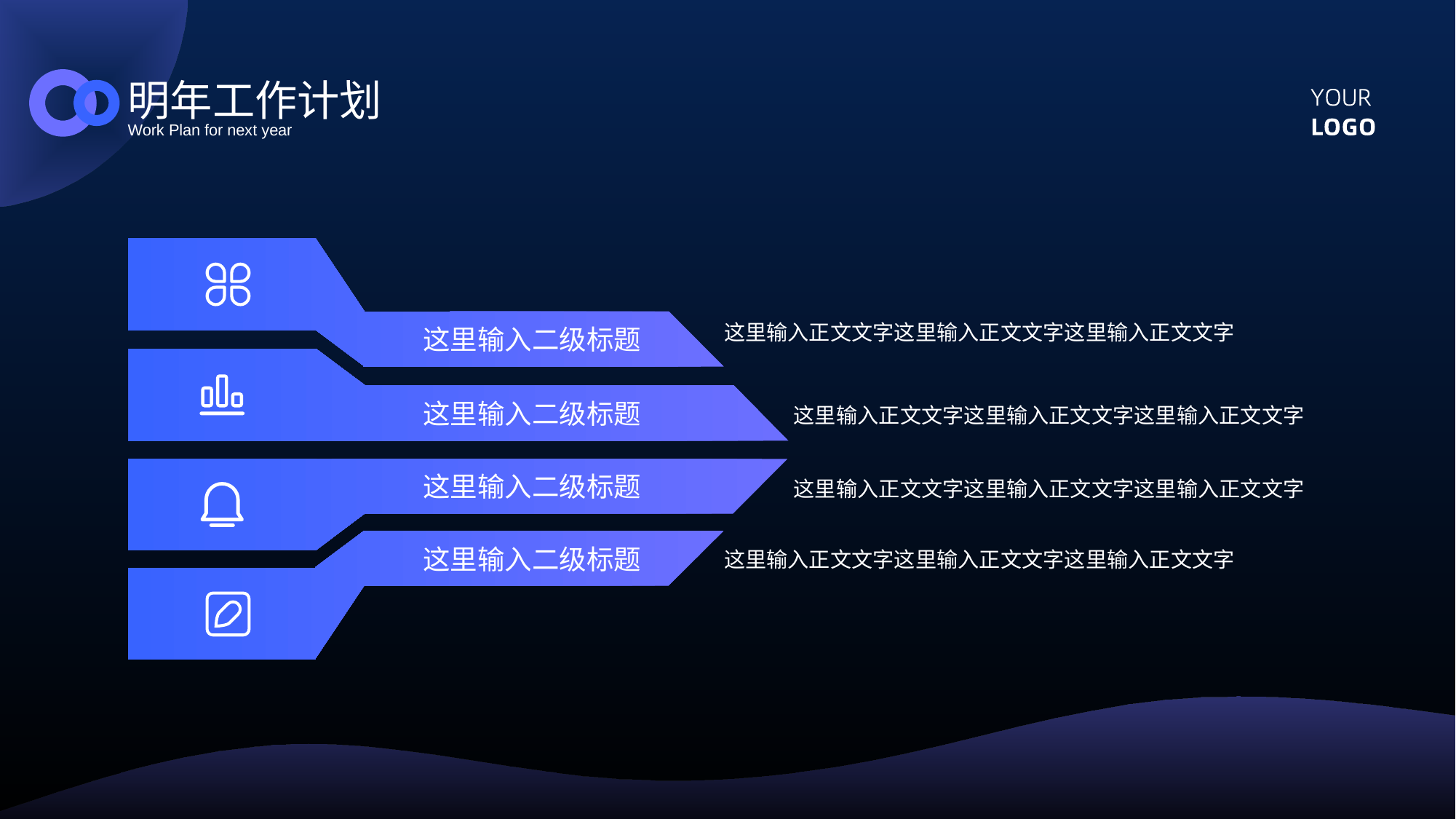

明年工作计划

Work Plan for next year

这里输入正文文字这里输入正文文字这里输入正文文字
这里输入二级标题

这里输入正文文字这里输入正文文字这里输入正文文字
这里输入二级标题
这里输入正文文字这里输入正文文字这里输入正文文字
这里输入二级标题

这里输入正文文字这里输入正文文字这里输入正文文字
这里输入二级标题